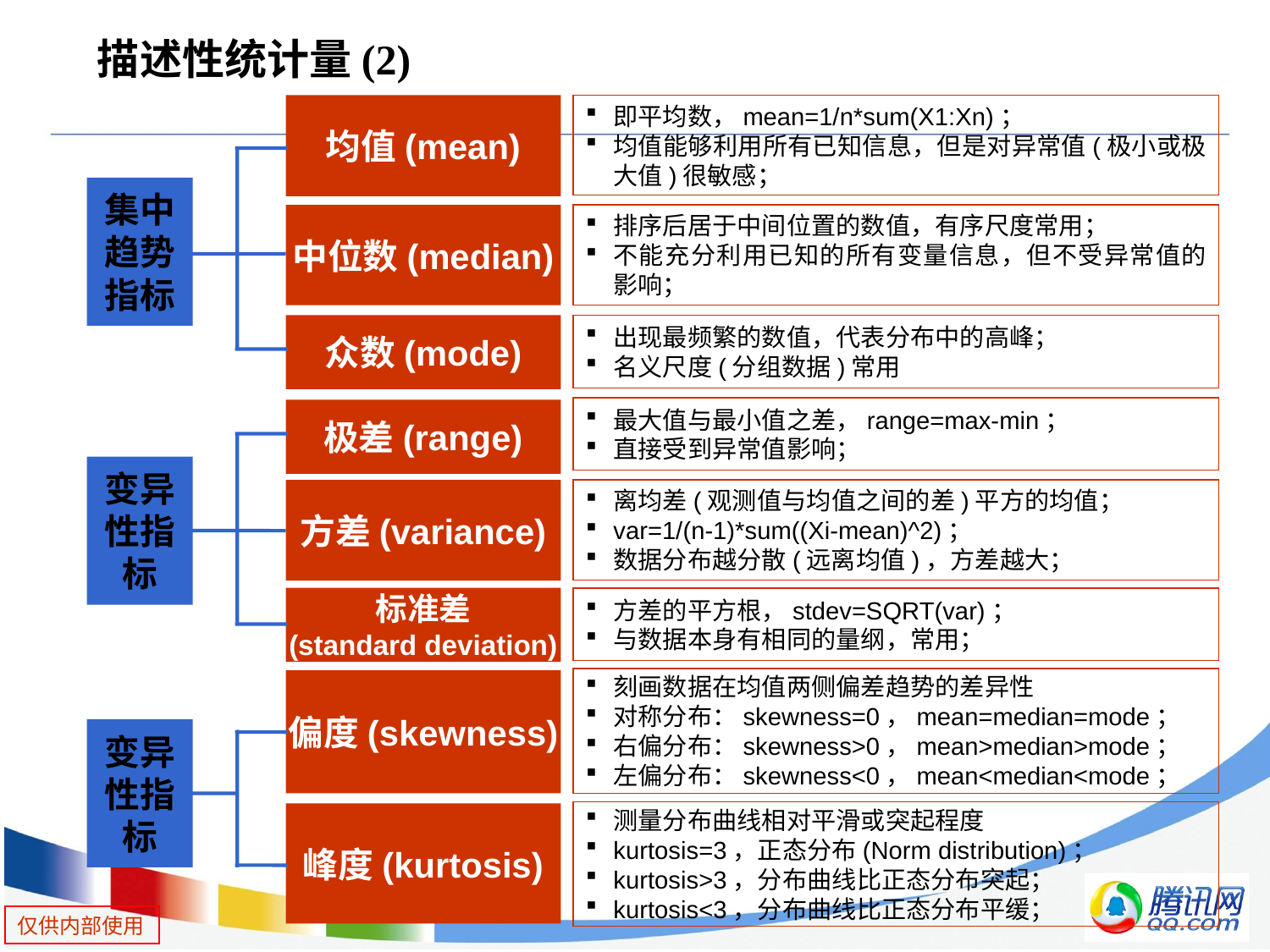

# 描述性统计量(2)
均值(mean)
即平均数，mean=1/n*sum(X1:Xn)；
均值能够利用所有已知信息，但是对异常值(极小或极大值)很敏感；

集中趋势指标
中位数(median)
排序后居于中间位置的数值，有序尺度常用；
不能充分利用已知的所有变量信息，但不受异常值的影响；

众数(mode)
出现最频繁的数值，代表分布中的高峰；
名义尺度(分组数据)常用

最大值与最小值之差，range=max-min；
直接受到异常值影响；
极差(range)

变异性指标
方差(variance)
离均差(观测值与均值之间的差)平方的均值；
var=1/(n-1)*sum((Xi-mean)^2)；
数据分布越分散(远离均值)，方差越大；

标准差
(standard deviation)
方差的平方根，stdev=SQRT(var)；
与数据本身有相同的量纲，常用；

刻画数据在均值两侧偏差趋势的差异性
对称分布：skewness=0，mean=median=mode；
右偏分布：skewness>0，mean>median>mode；
左偏分布：skewness<0，mean<median<mode；
偏度(skewness)

变异性指标

测量分布曲线相对平滑或突起程度
kurtosis=3，正态分布(Norm distribution)；
kurtosis>3，分布曲线比正态分布突起；
kurtosis<3，分布曲线比正态分布平缓；
峰度(kurtosis)